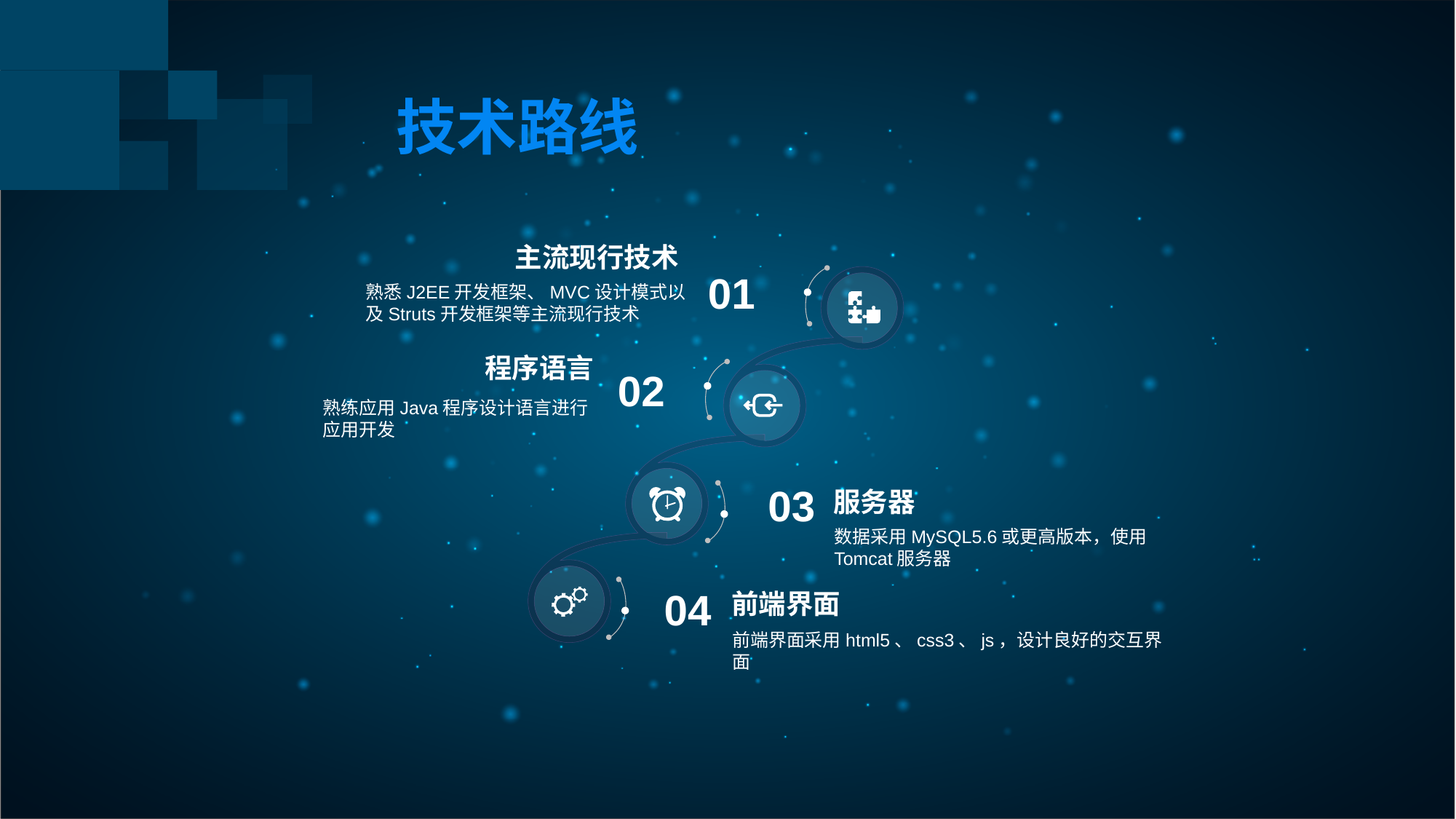

技术路线

主流现行技术
熟悉J2EE开发框架、MVC设计模式以及Struts开发框架等主流现行技术
01

程序语言
熟练应用Java程序设计语言进行应用开发
02

03
服务器
数据采用MySQL5.6或更高版本，使用Tomcat服务器

04
前端界面
前端界面采用html5、css3、js，设计良好的交互界面